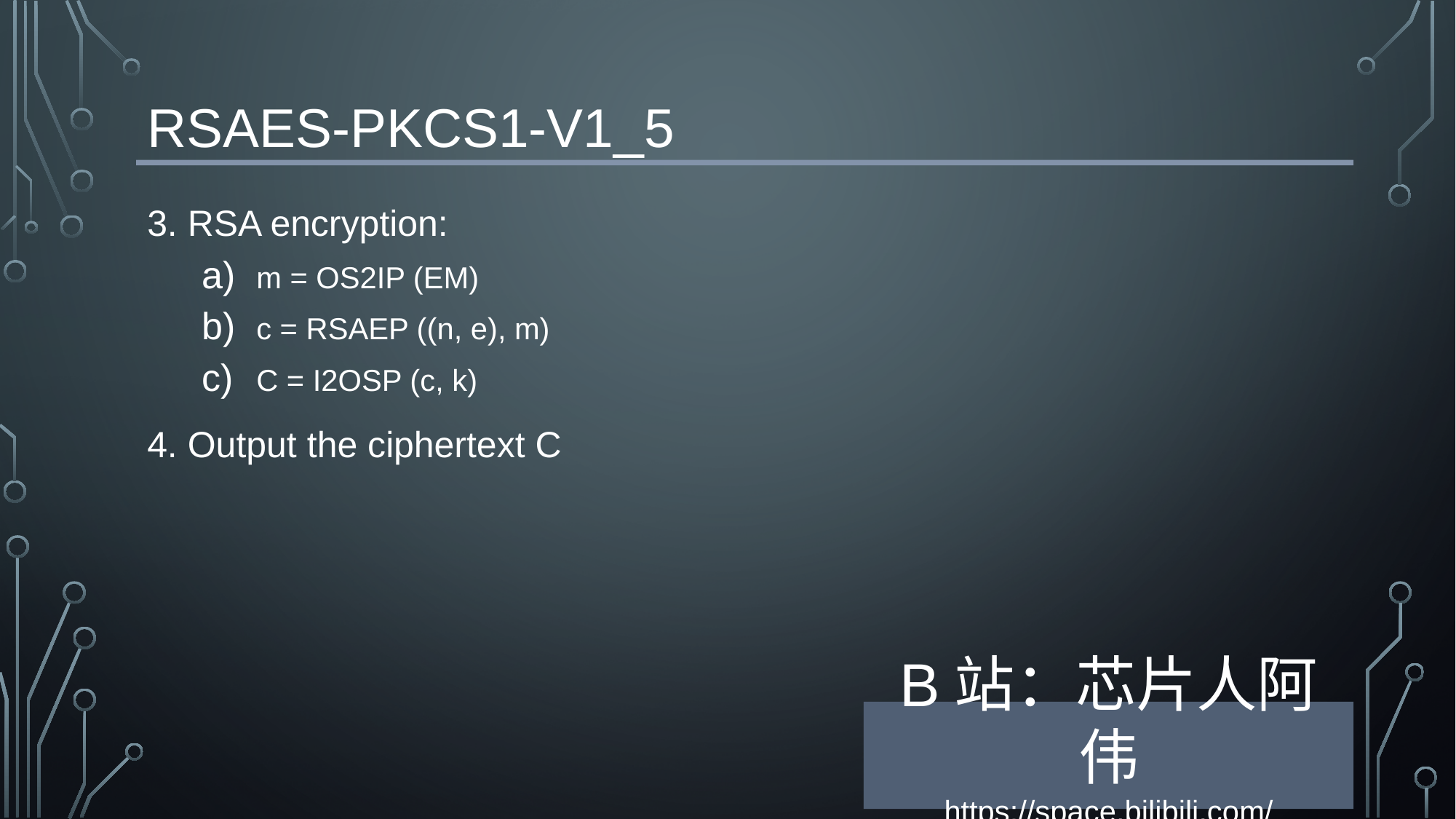

# RSAES-PKCS1-v1_5

3. RSA encryption:
m = OS2IP (EM)
c = RSAEP ((n, e), m)
C = I2OSP (c, k)
4. Output the ciphertext C
B站：芯片人阿伟
https://space.bilibili.com/243180540